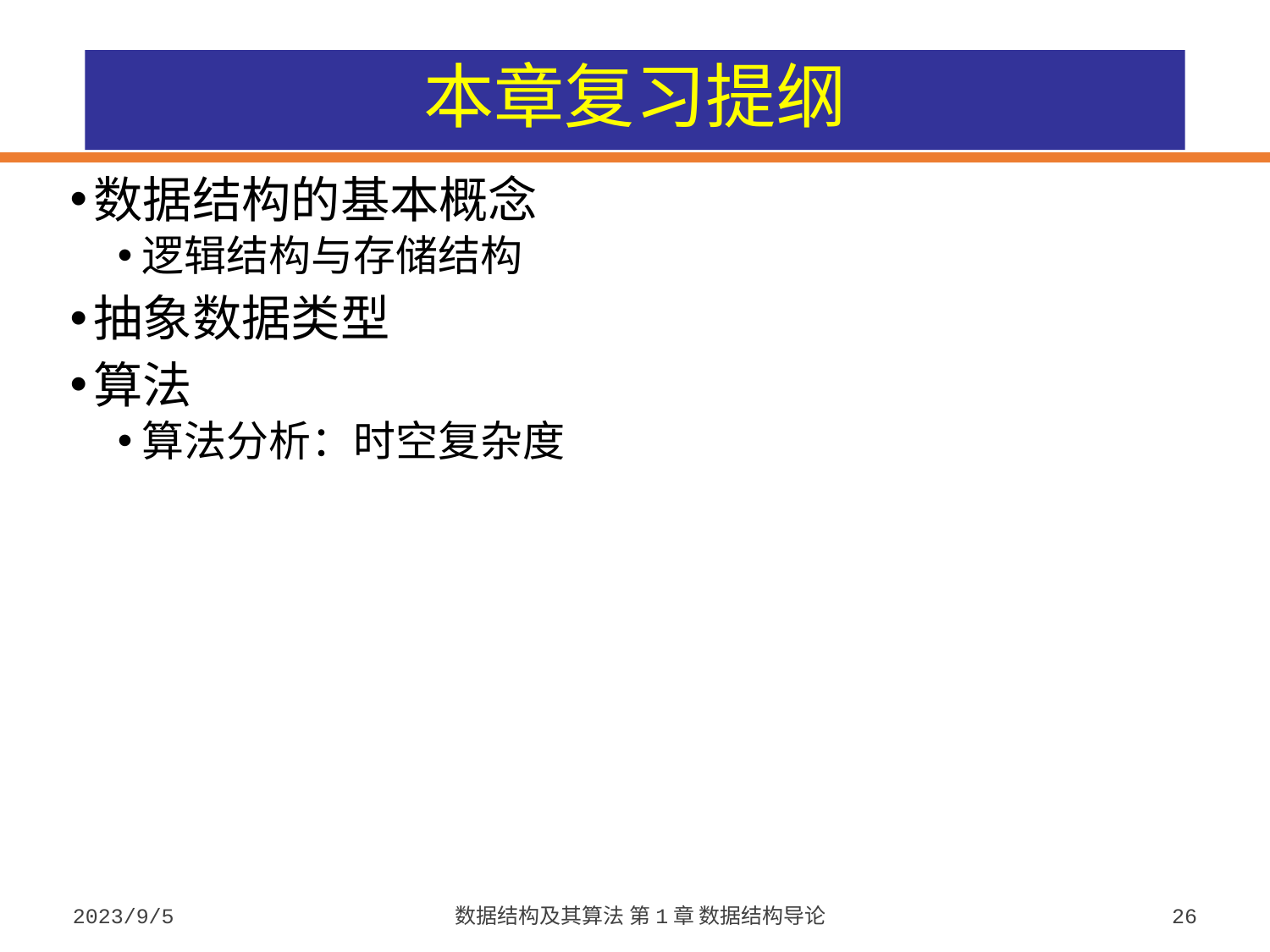

# 本章复习提纲
数据结构的基本概念
逻辑结构与存储结构
抽象数据类型
算法
算法分析：时空复杂度
2023/9/5
数据结构及其算法 第1章 数据结构导论
26